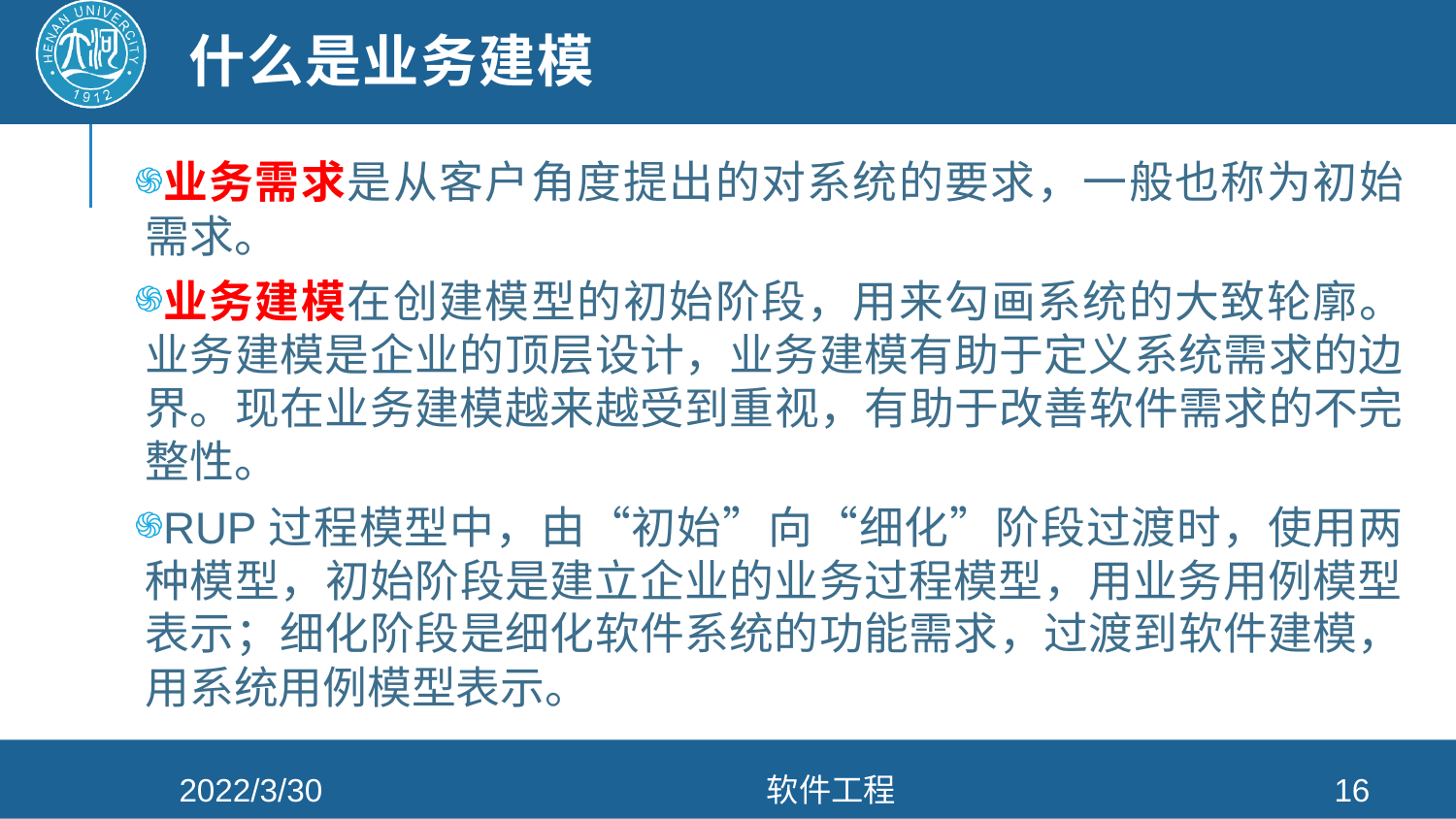

# 什么是业务建模
业务需求是从客户角度提出的对系统的要求，一般也称为初始需求。
业务建模在创建模型的初始阶段，用来勾画系统的大致轮廓。业务建模是企业的顶层设计，业务建模有助于定义系统需求的边界。现在业务建模越来越受到重视，有助于改善软件需求的不完整性。
RUP过程模型中，由“初始”向“细化”阶段过渡时，使用两种模型，初始阶段是建立企业的业务过程模型，用业务用例模型表示；细化阶段是细化软件系统的功能需求，过渡到软件建模，用系统用例模型表示。
2022/3/30
软件工程
16